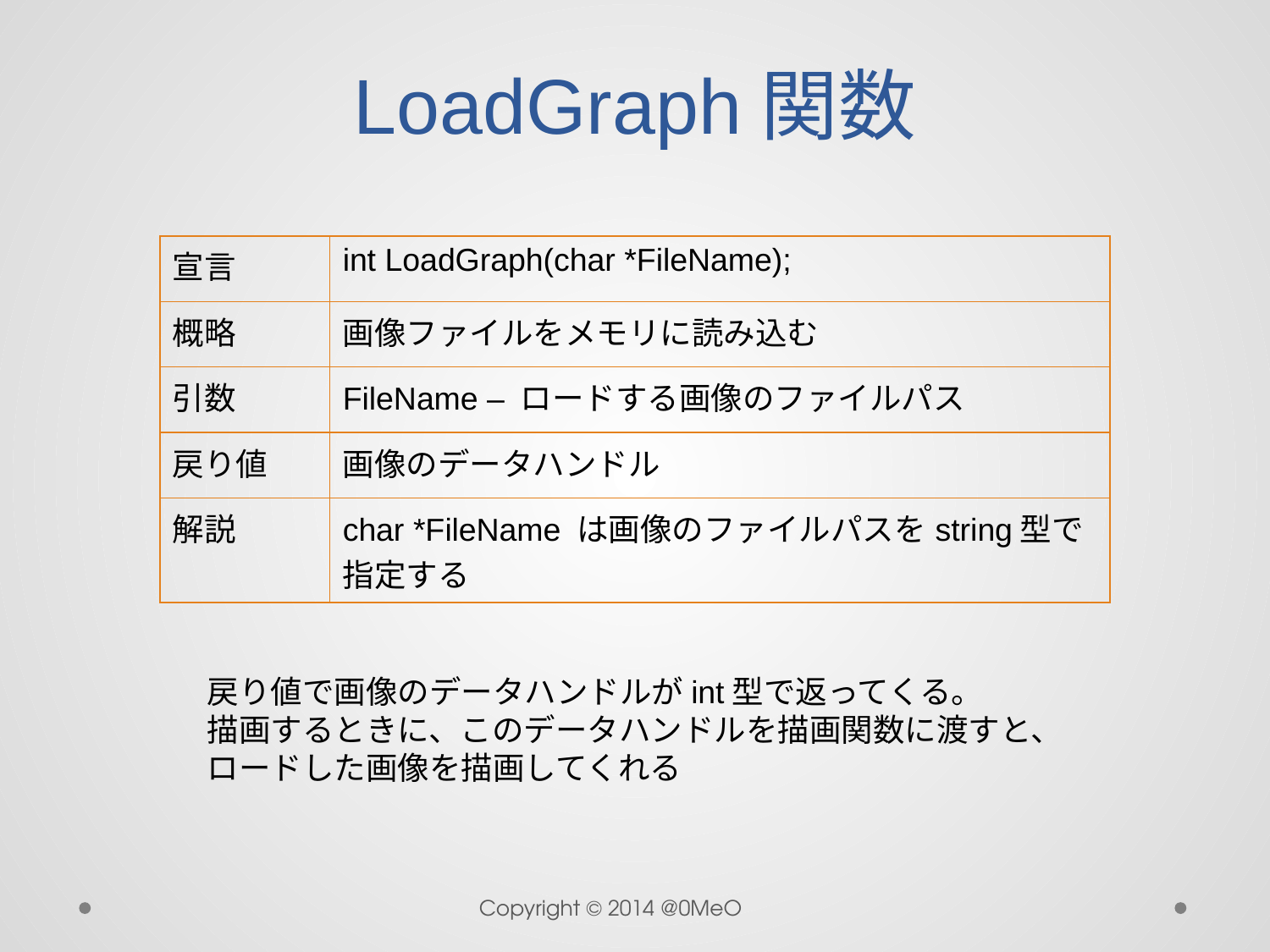

# LoadGraph関数
| 宣言 | int LoadGraph(char \*FileName); |
| --- | --- |
| 概略 | 画像ファイルをメモリに読み込む |
| 引数 | FileName – ロードする画像のファイルパス |
| 戻り値 | 画像のデータハンドル |
| 解説 | char \*FileName は画像のファイルパスをstring型で指定する |
戻り値で画像のデータハンドルがint型で返ってくる。
描画するときに、このデータハンドルを描画関数に渡すと、
ロードした画像を描画してくれる